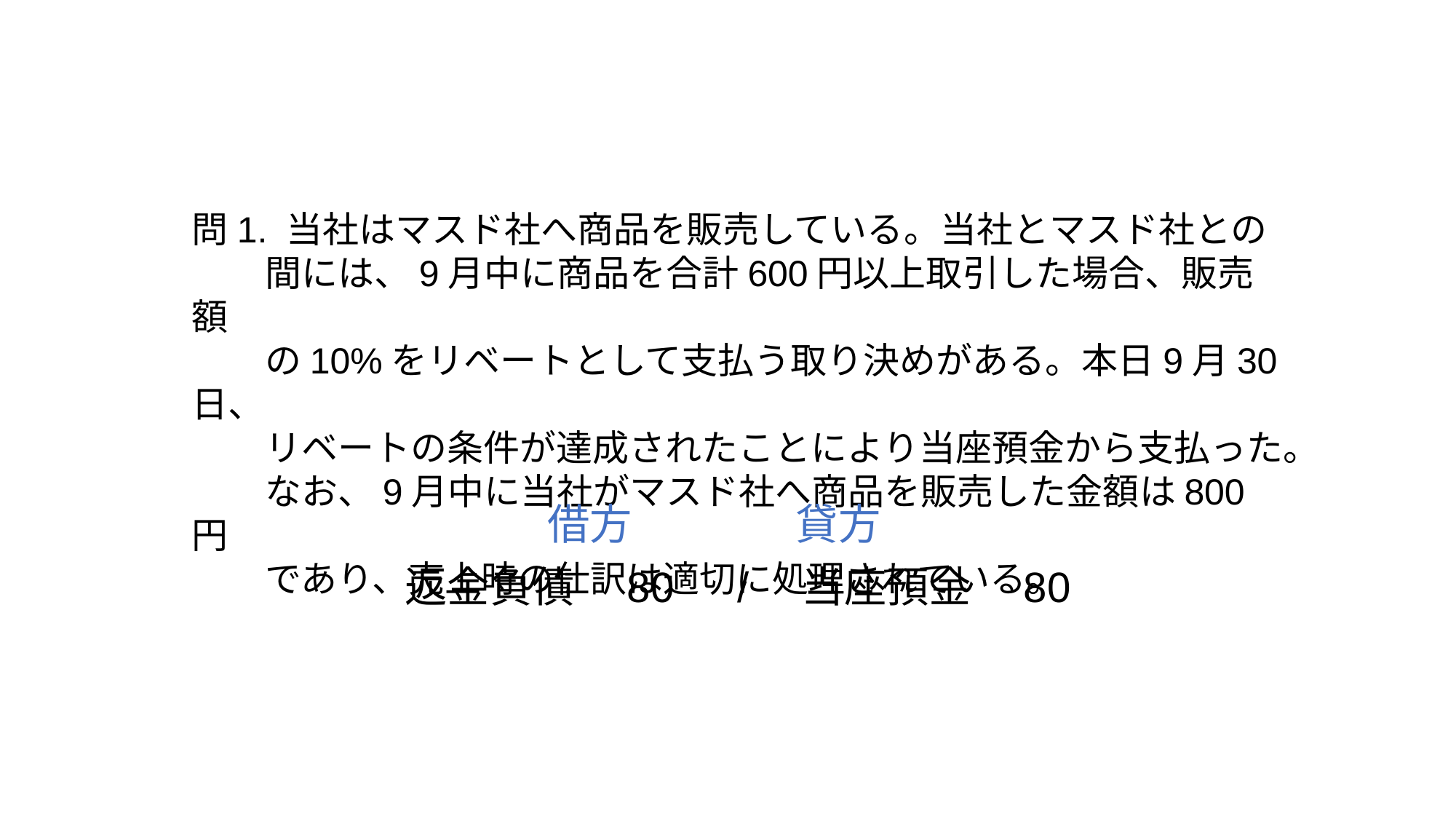

問1. 当社はマスド社へ商品を販売している。当社とマスド社との
　　間には、9月中に商品を合計600円以上取引した場合、販売額
　　の10%をリベートとして支払う取り決めがある。本日9月30日、
　　リベートの条件が達成されたことにより当座預金から支払った。
　　なお、9月中に当社がマスド社へ商品を販売した金額は800円
　　であり、売上時の仕訳は適切に処理されている。
借方
貸方
返金負債　80　/　当座預金　80